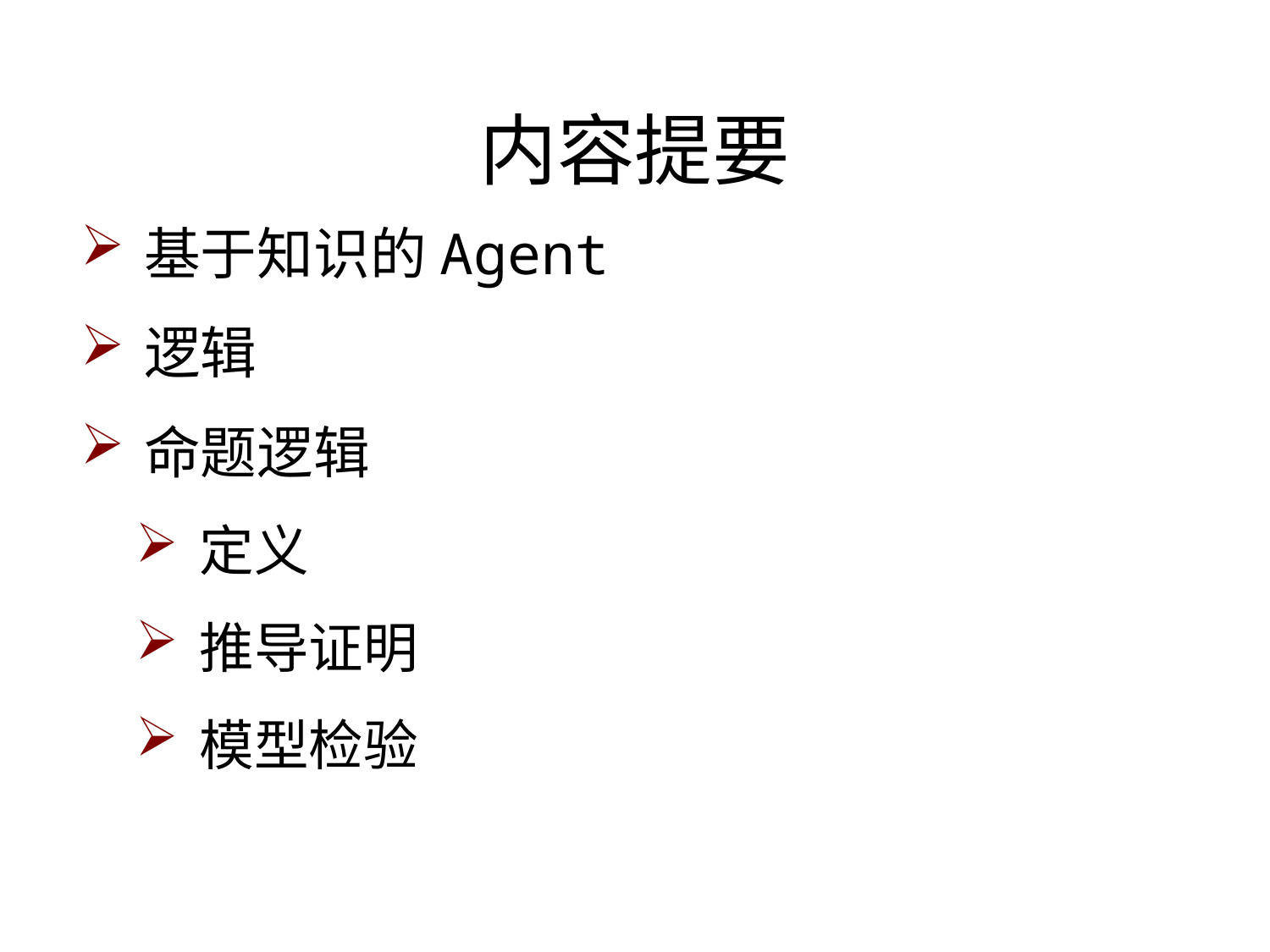

# 内容提要
基于知识的Agent
逻辑
命题逻辑
定义
推导证明
模型检验